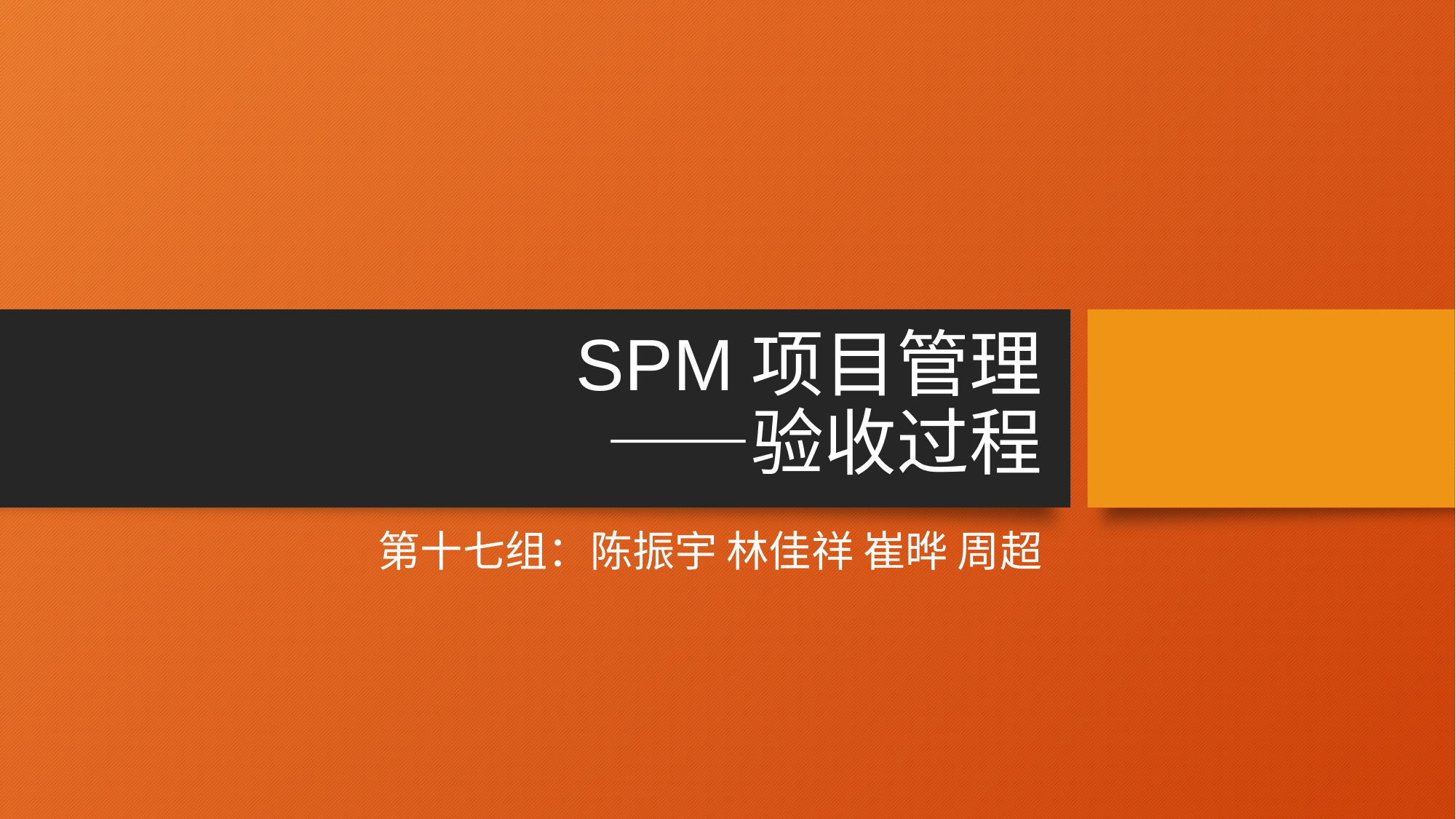

# SPM项目管理 ——验收过程
第十七组：陈振宇 林佳祥 崔晔 周超